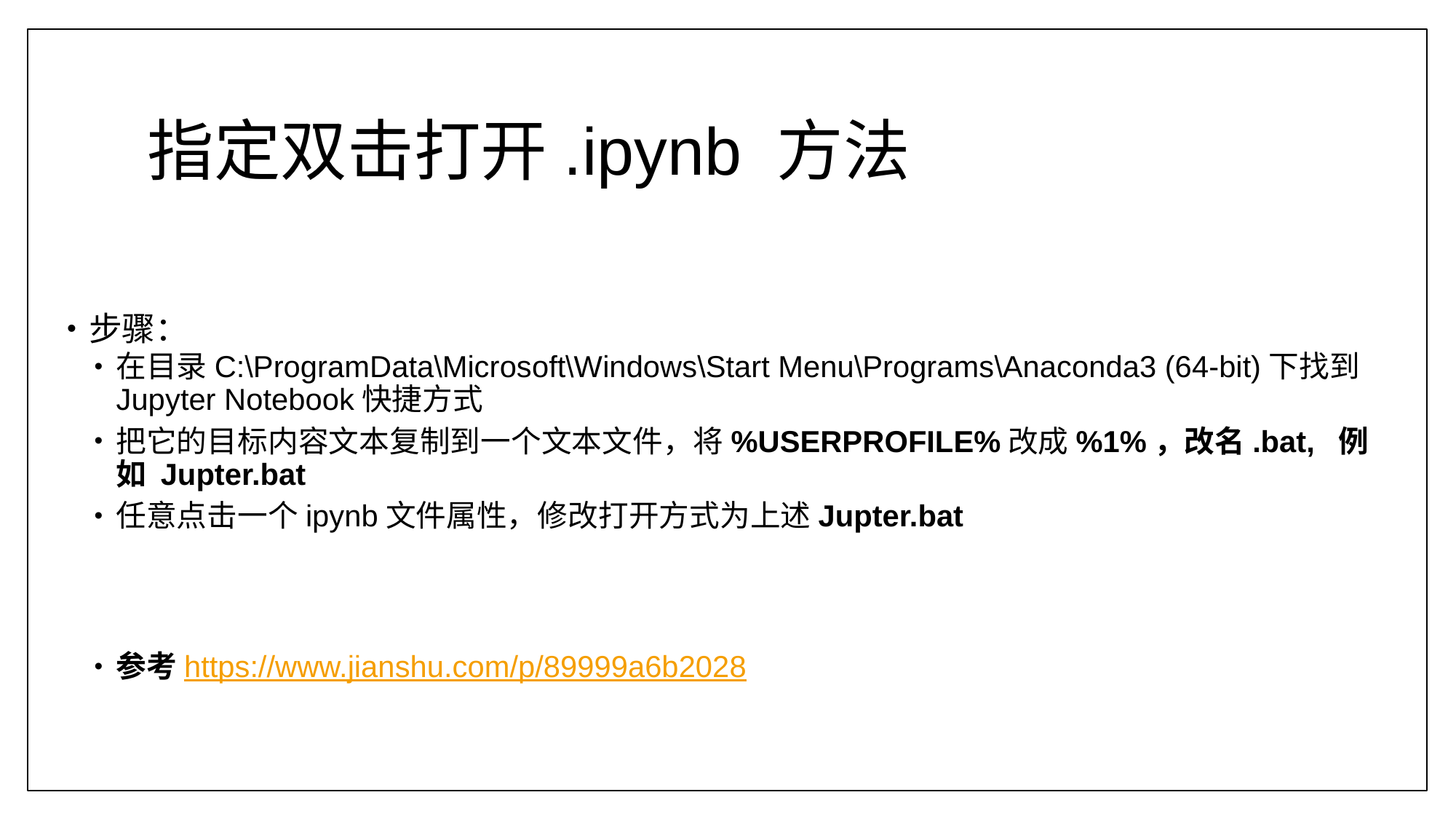

# 指定双击打开.ipynb 方法

步骤：
在目录C:\ProgramData\Microsoft\Windows\Start Menu\Programs\Anaconda3 (64-bit)下找到Jupyter Notebook快捷方式
把它的目标内容文本复制到一个文本文件，将%USERPROFILE%改成%1%，改名.bat,  例如 Jupter.bat
任意点击一个ipynb文件属性，修改打开方式为上述Jupter.bat

参考https://www.jianshu.com/p/89999a6b2028